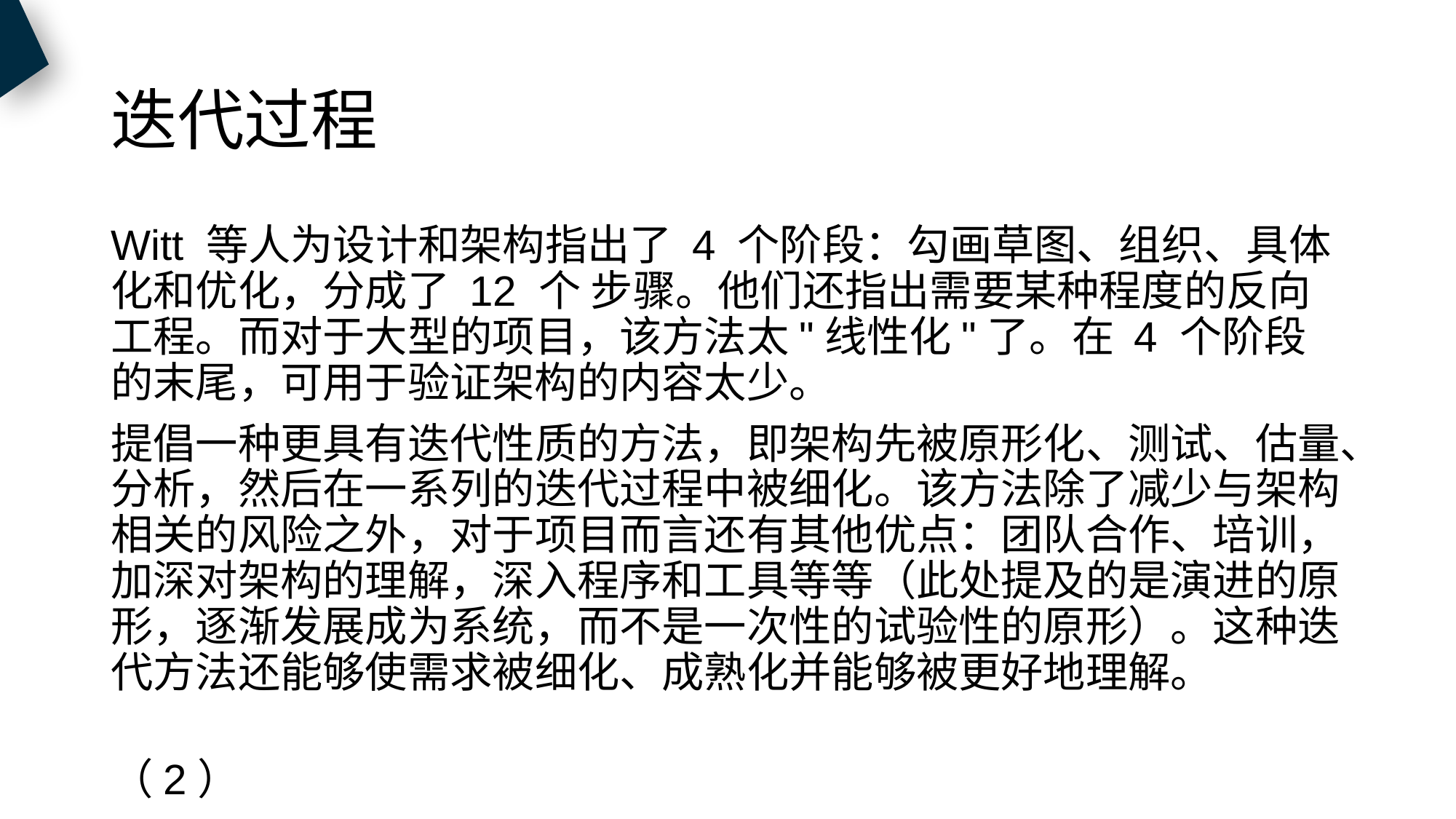

# 迭代过程
Witt 等人为设计和架构指出了 4 个阶段：勾画草图、组织、具体化和优化，分成了 12 个 步骤。他们还指出需要某种程度的反向工程。而对于大型的项目，该方法太"线性化"了。在 4 个阶段的末尾，可用于验证架构的内容太少。
提倡一种更具有迭代性质的方法，即架构先被原形化、测试、估量、分析，然后在一系列的迭代过程中被细化。该方法除了减少与架构相关的风险之外，对于项目而言还有其他优点：团队合作、培训，加深对架构的理解，深入程序和工具等等（此处提及的是演进的原形，逐渐发展成为系统，而不是一次性的试验性的原形）。这种迭代方法还能够使需求被细化、成熟化并能够被更好地理解。
										   （2）